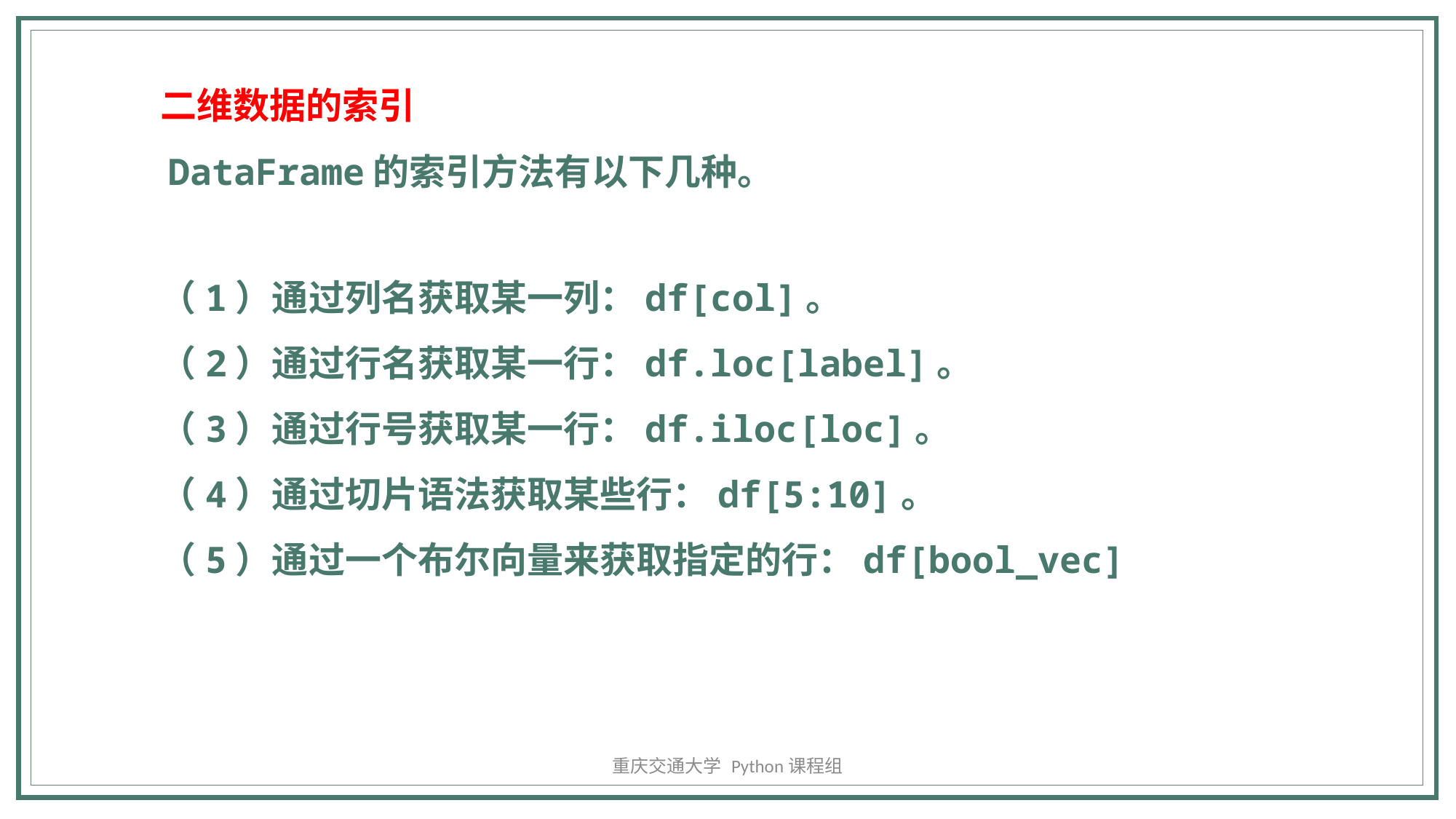

二维数据的索引
DataFrame的索引方法有以下几种。
（1）通过列名获取某一列：df[col]。
（2）通过行名获取某一行：df.loc[label]。
（3）通过行号获取某一行：df.iloc[loc]。
（4）通过切片语法获取某些行：df[5:10]。
（5）通过一个布尔向量来获取指定的行：df[bool_vec]
重庆交通大学 Python课程组